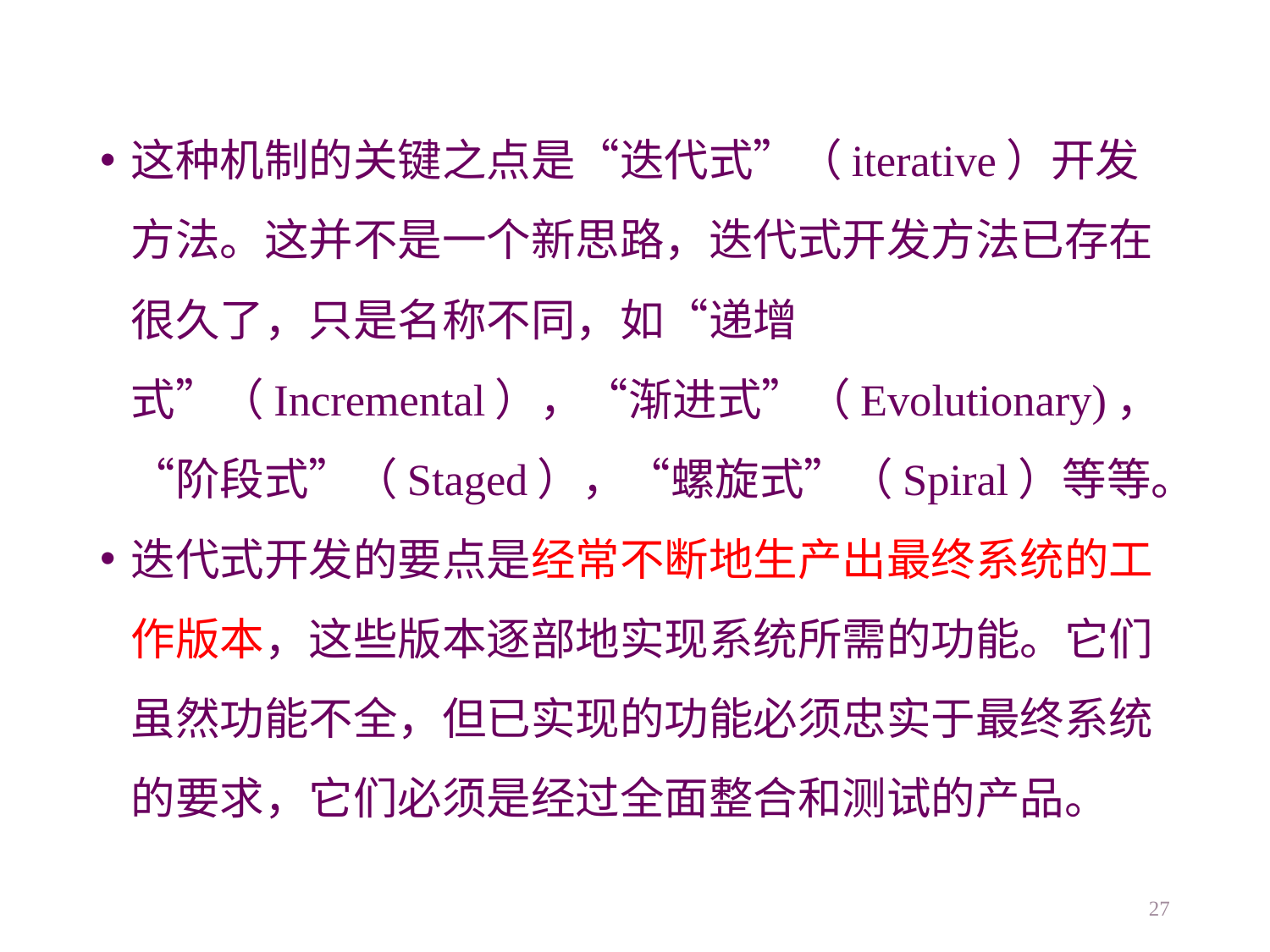

这种机制的关键之点是“迭代式”（iterative）开发方法。这并不是一个新思路，迭代式开发方法已存在很久了，只是名称不同，如“递增式”（Incremental），“渐进式”（Evolutionary)，“阶段式”（Staged），“螺旋式”（Spiral）等等。
迭代式开发的要点是经常不断地生产出最终系统的工作版本，这些版本逐部地实现系统所需的功能。它们虽然功能不全，但已实现的功能必须忠实于最终系统的要求，它们必须是经过全面整合和测试的产品。
27